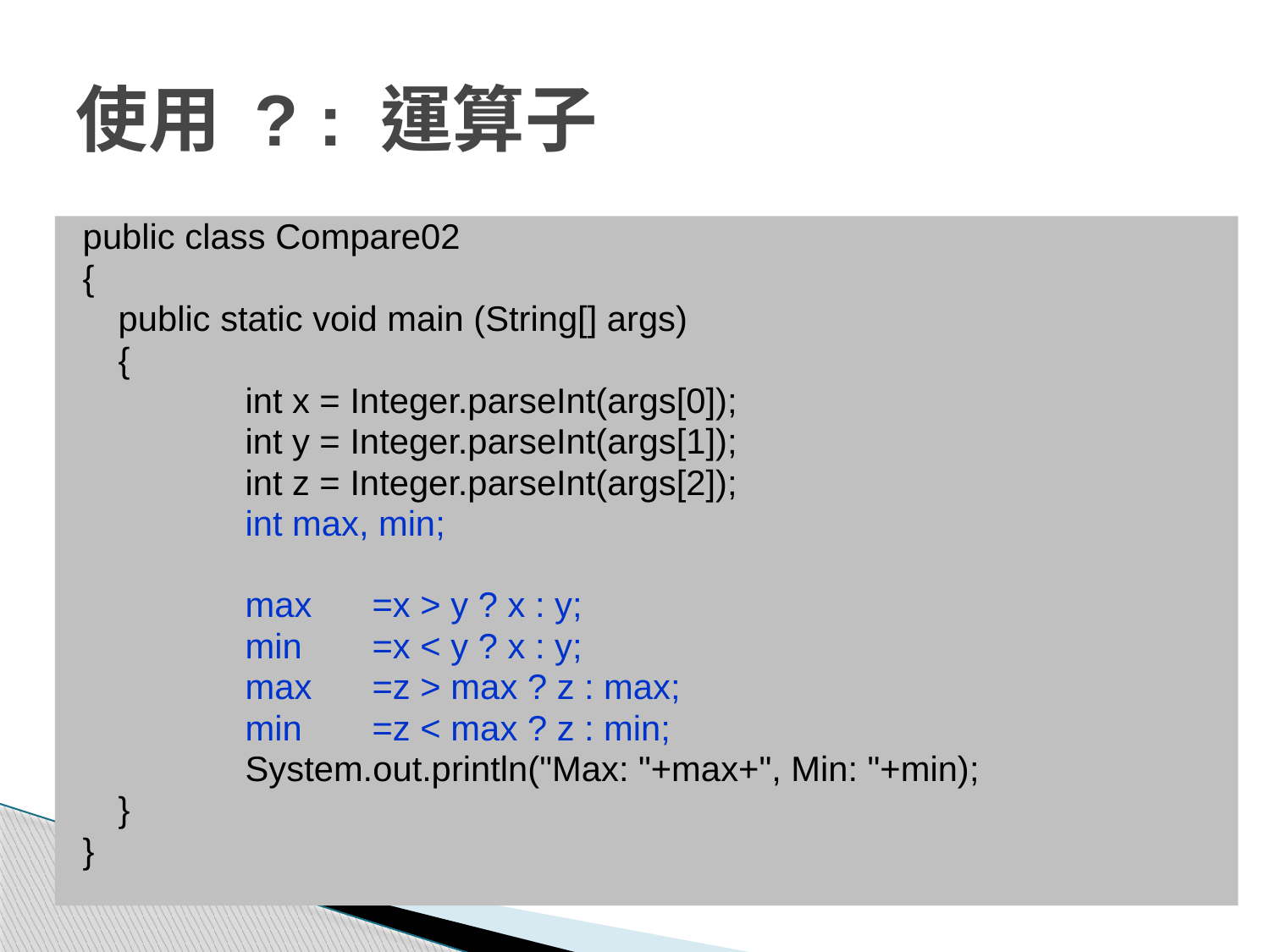

# 使用 ? : 運算子
public class Compare02
{
	public static void main (String[] args)
 	{
		int x = Integer.parseInt(args[0]);
		int y = Integer.parseInt(args[1]);
		int z = Integer.parseInt(args[2]);
		int max, min;

		max	=x > y ? x : y;
		min	=x < y ? x : y;
		max	=z > max ? z : max;
		min	=z < max ? z : min;
		System.out.println("Max: "+max+", Min: "+min);
	}
}